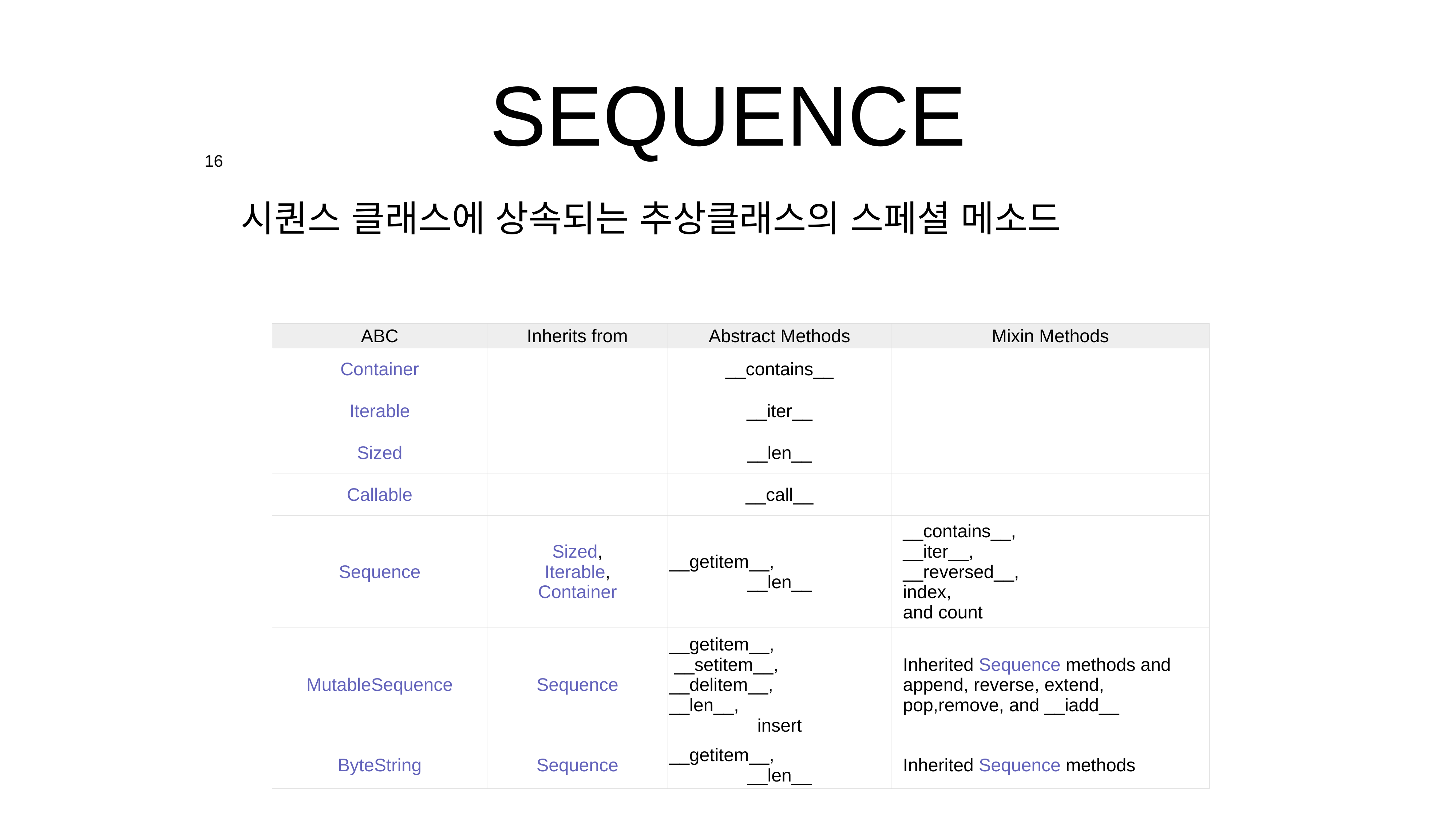

# SEQUENCE
16
시퀀스 클래스에 상속되는 추상클래스의 스페셜 메소드
| ABC | Inherits from | Abstract Methods | Mixin Methods |
| --- | --- | --- | --- |
| Container |  | \_\_contains\_\_ |  |
| Iterable |  | \_\_iter\_\_ |  |
| Sized |  | \_\_len\_\_ |  |
| Callable |  | \_\_call\_\_ |  |
| Sequence | Sized, Iterable, Container | \_\_getitem\_\_,  \_\_len\_\_ | \_\_contains\_\_,  \_\_iter\_\_,  \_\_reversed\_\_,  index, and count |
| MutableSequence | Sequence | \_\_getitem\_\_,  \_\_setitem\_\_, \_\_delitem\_\_,  \_\_len\_\_, insert | Inherited Sequence methods and   append, reverse, extend,  pop,remove, and \_\_iadd\_\_ |
| ByteString | Sequence | \_\_getitem\_\_,  \_\_len\_\_ | Inherited Sequence methods |